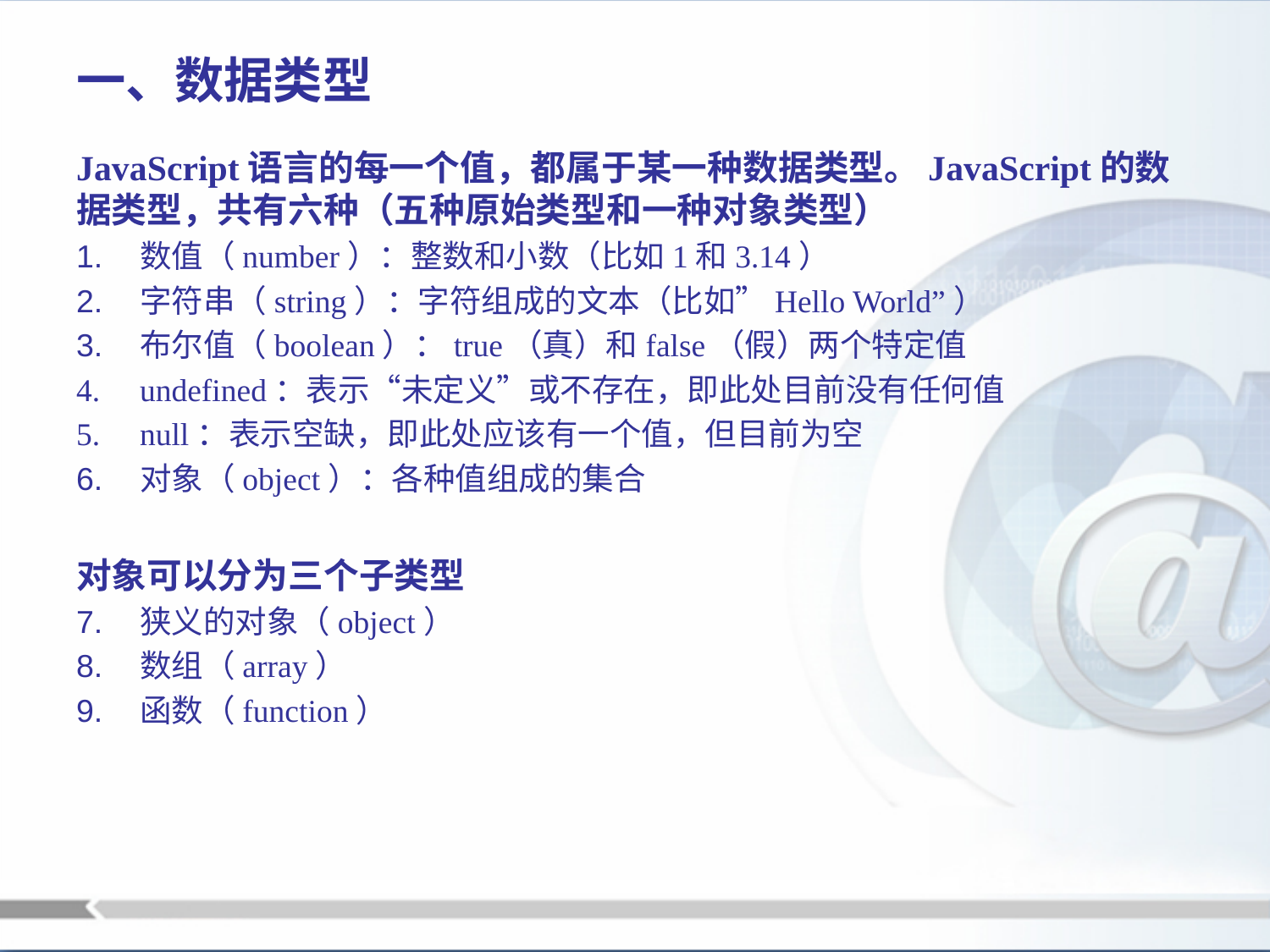

# 一、数据类型
JavaScript语言的每一个值，都属于某一种数据类型。JavaScript的数据类型，共有六种（五种原始类型和一种对象类型）
数值（number）：整数和小数（比如1和3.14）
字符串（string）：字符组成的文本（比如”Hello World”）
布尔值（boolean）：true（真）和false（假）两个特定值
undefined：表示“未定义”或不存在，即此处目前没有任何值
null：表示空缺，即此处应该有一个值，但目前为空
对象（object）：各种值组成的集合

对象可以分为三个子类型
狭义的对象（object）
数组（array）
函数（function）